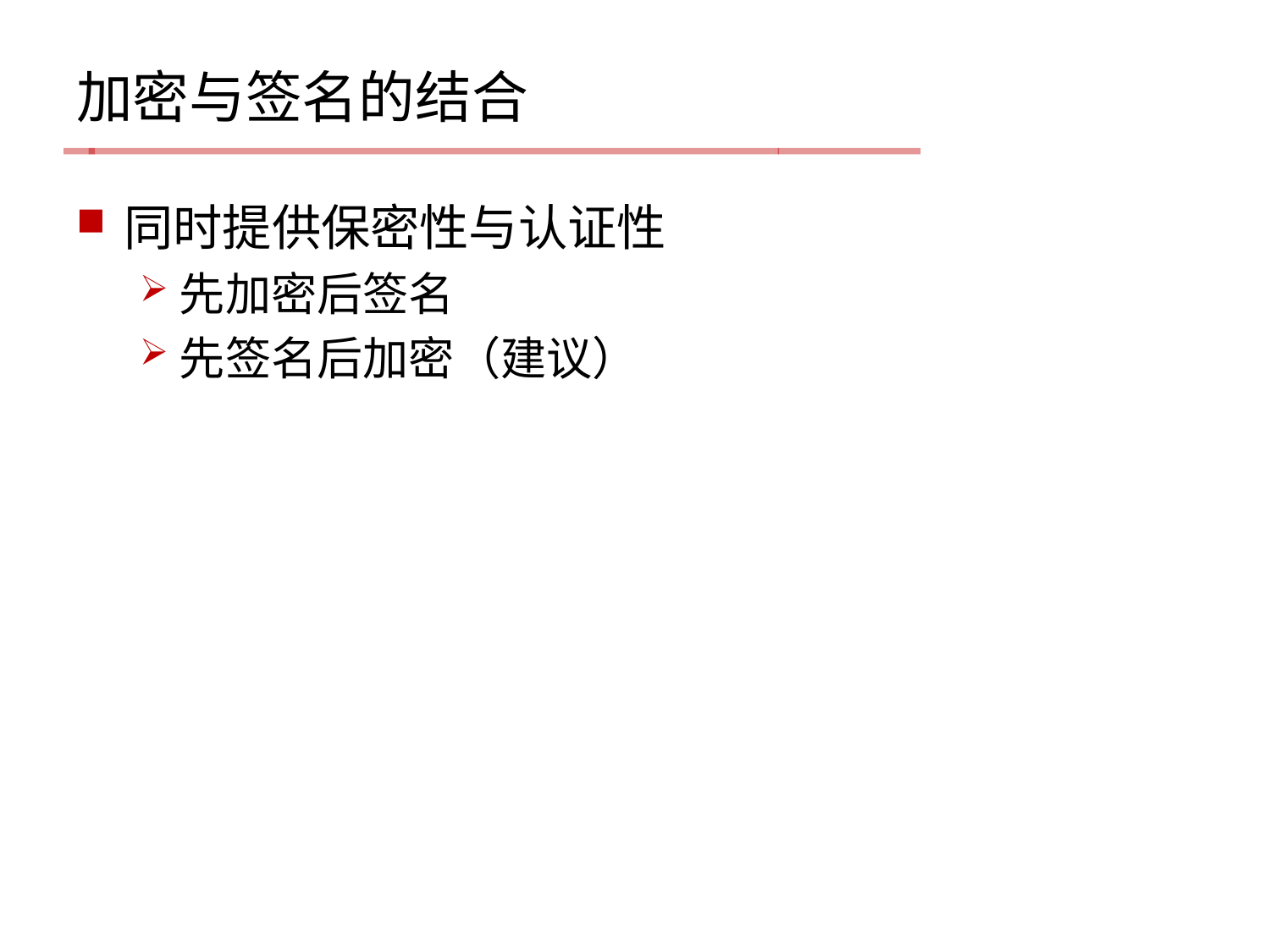

# 加密与签名的结合
同时提供保密性与认证性
先加密后签名
先签名后加密（建议）